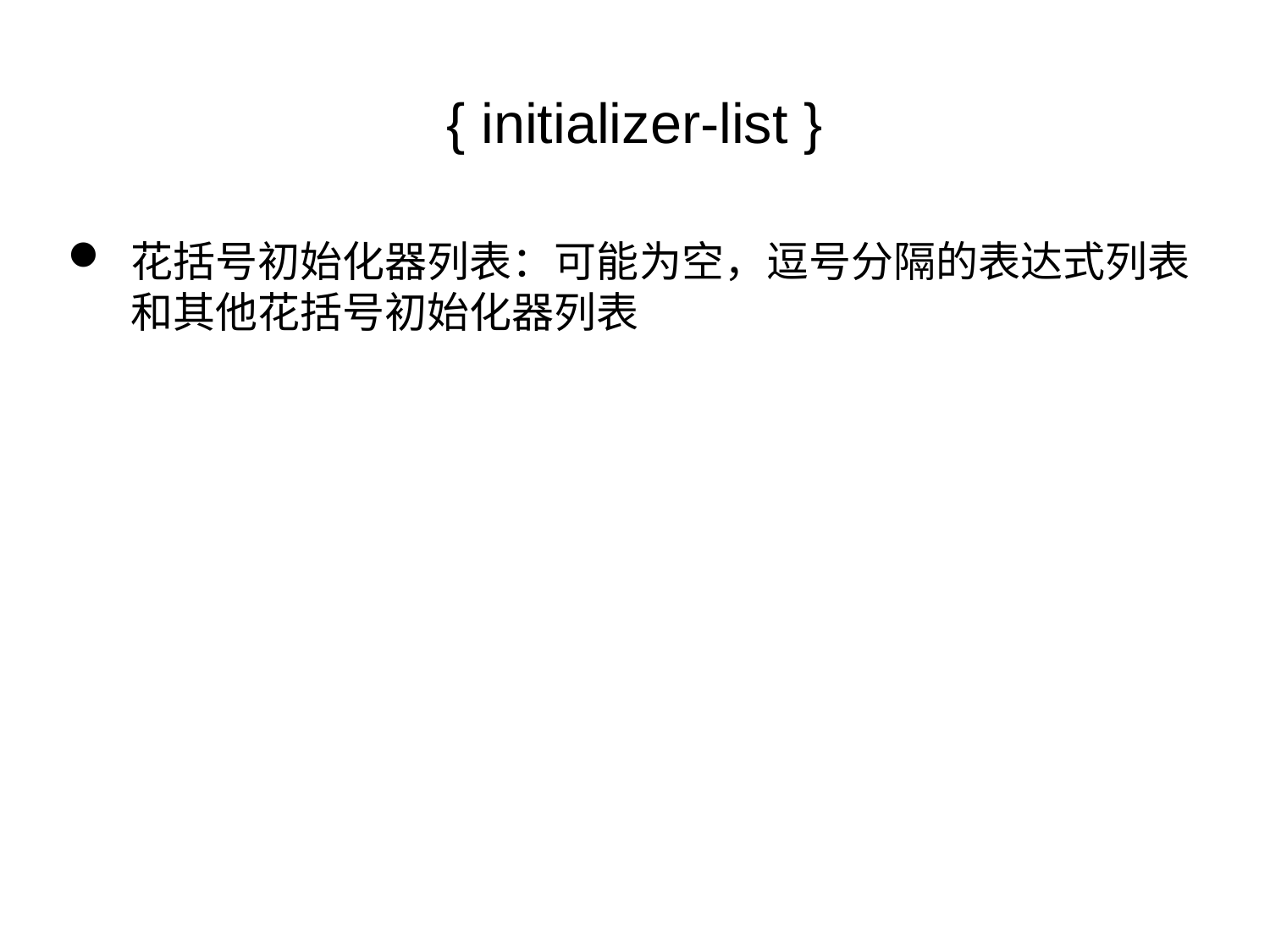

{ initializer-list }
花括号初始化器列表：可能为空，逗号分隔的表达式列表和其他花括号初始化器列表